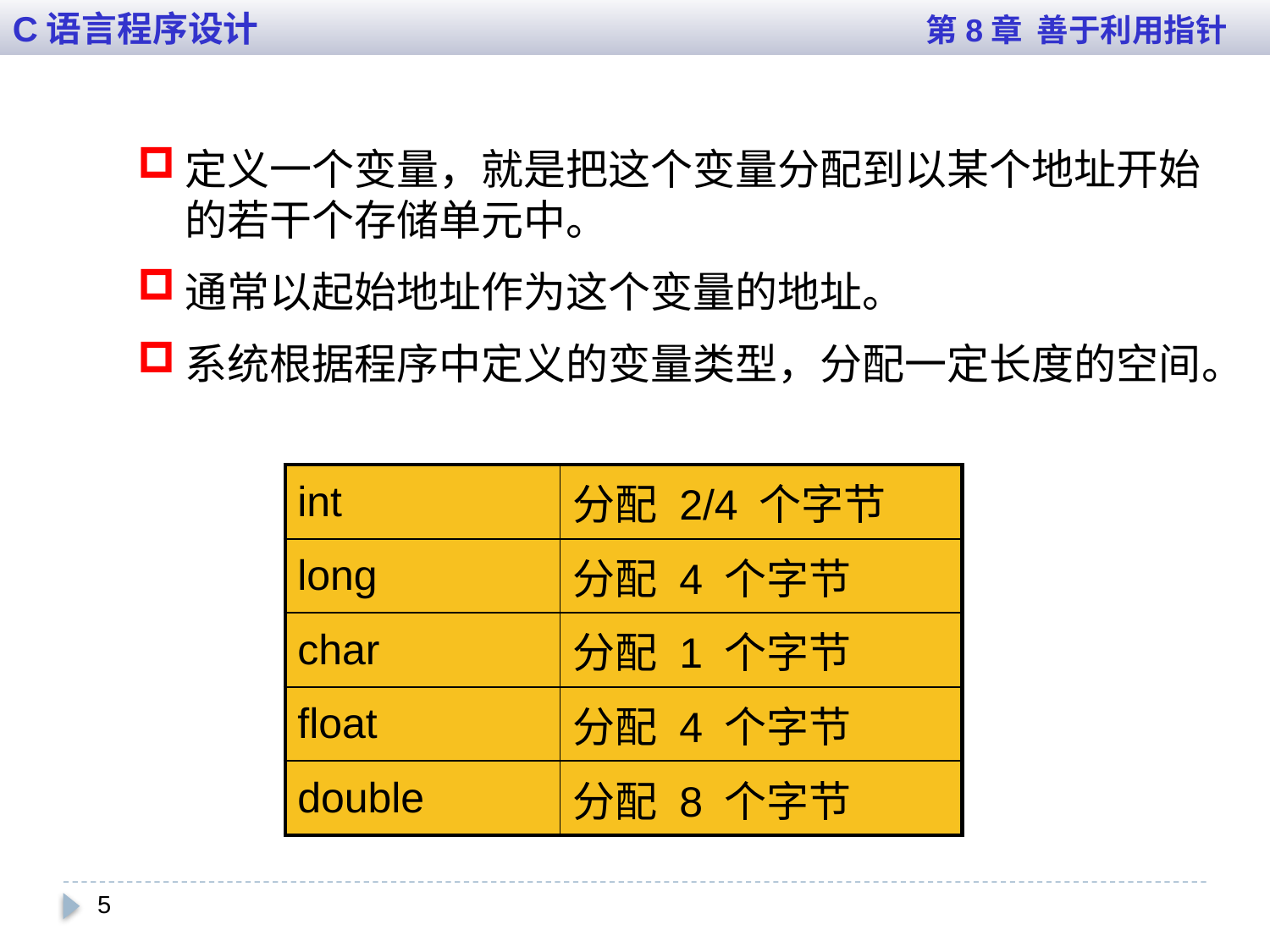

C语言程序设计                                                                                   第8章  善于利用指针
定义一个变量，就是把这个变量分配到以某个地址开始的若干个存储单元中。
通常以起始地址作为这个变量的地址。
系统根据程序中定义的变量类型，分配一定长度的空间。

| int | 分配 2/4 个字节 |
| --- | --- |
| long | 分配 4 个字节 |
| char | 分配 1 个字节 |
| float | 分配 4 个字节 |
| double | 分配 8 个字节 |
5